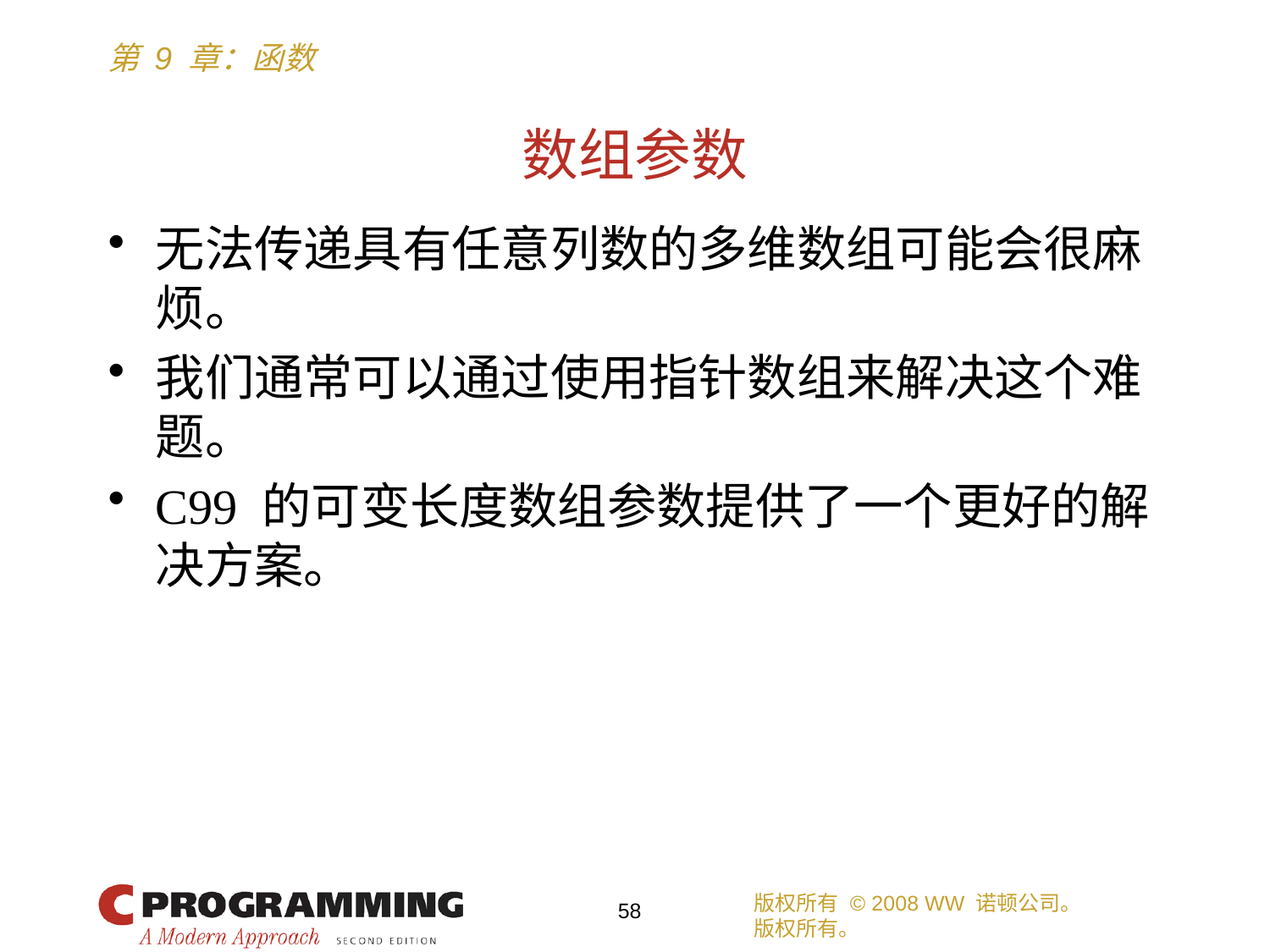

# 数组参数
无法传递具有任意列数的多维数组可能会很麻烦。
我们通常可以通过使用指针数组来解决这个难题。
C99 的可变长度数组参数提供了一个更好的解决方案。
版权所有 © 2008 WW 诺顿公司。
版权所有。
58